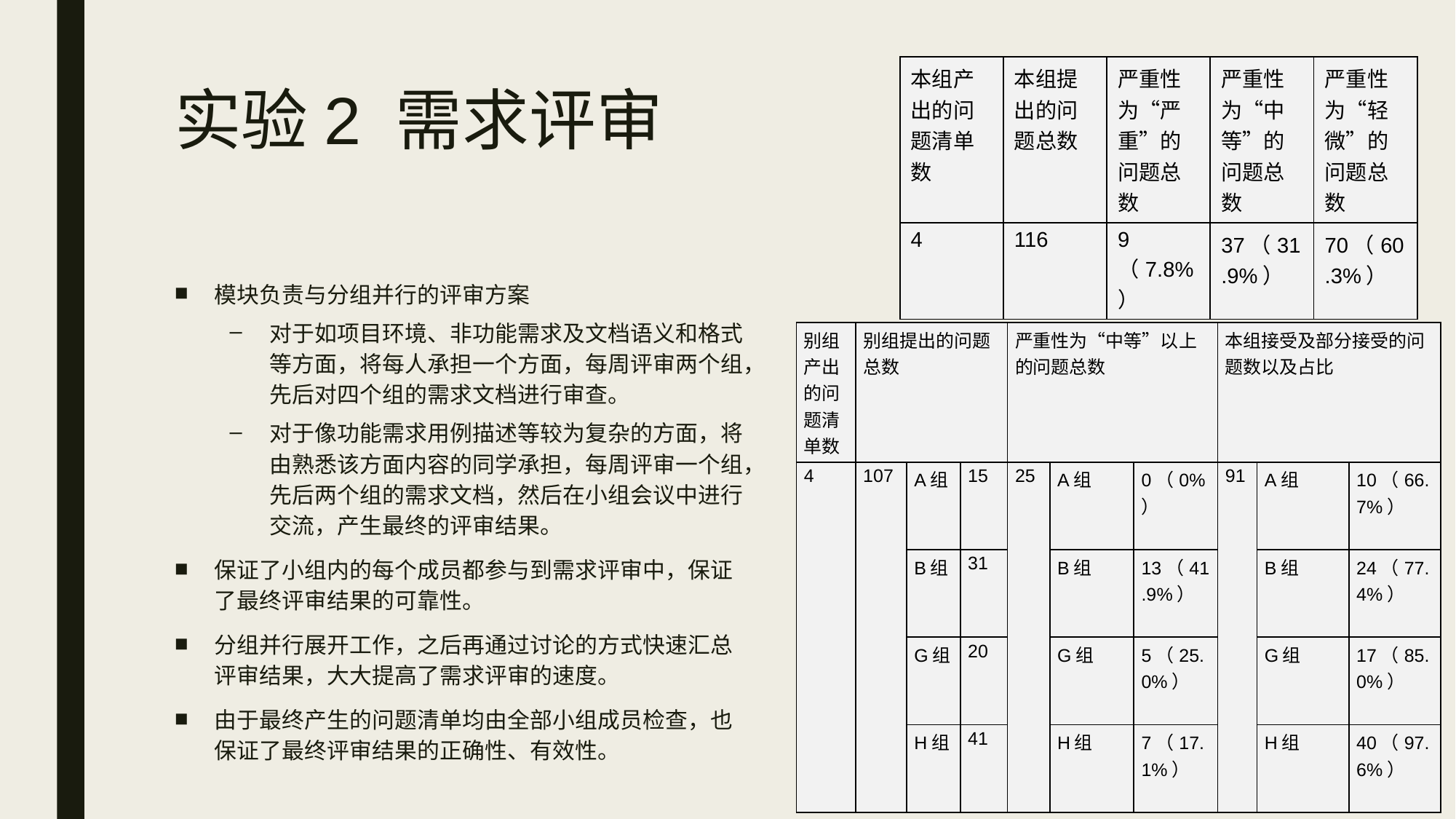

| 本组产出的问题清单数 | 本组提出的问题总数 | 严重性为“严重”的问题总数 | 严重性为“中等”的问题总数 | 严重性为“轻微”的问题总数 |
| --- | --- | --- | --- | --- |
| 4 | 116 | 9 （7.8%） | 37（31.9%） | 70（60.3%） |
# 实验2 需求评审
模块负责与分组并行的评审方案
对于如项目环境、非功能需求及文档语义和格式等方面，将每人承担一个方面，每周评审两个组，先后对四个组的需求文档进行审查。
对于像功能需求用例描述等较为复杂的方面，将由熟悉该方面内容的同学承担，每周评审一个组，先后两个组的需求文档，然后在小组会议中进行交流，产生最终的评审结果。
保证了小组内的每个成员都参与到需求评审中，保证了最终评审结果的可靠性。
分组并行展开工作，之后再通过讨论的方式快速汇总评审结果，大大提高了需求评审的速度。
由于最终产生的问题清单均由全部小组成员检查，也保证了最终评审结果的正确性、有效性。

| 别组产出的问题清单数 | 别组提出的问题总数 |  |  | 严重性为“中等”以上的问题总数 |  |  | 本组接受及部分接受的问题数以及占比 |  |  |
| --- | --- | --- | --- | --- | --- | --- | --- | --- | --- |
| 4 | 107 | A组 | 15 | 25 | A组 | 0（0%） | 91 | A组 | 10（66.7%） |
|  |  | B组 | 31 |  | B组 | 13（41.9%） |  | B组 | 24（77.4%） |
|  |  | G组 | 20 |  | G组 | 5（25.0%） |  | G组 | 17（85.0%） |
|  |  | H组 | 41 |  | H组 | 7（17.1%） |  | H组 | 40（97.6%） |